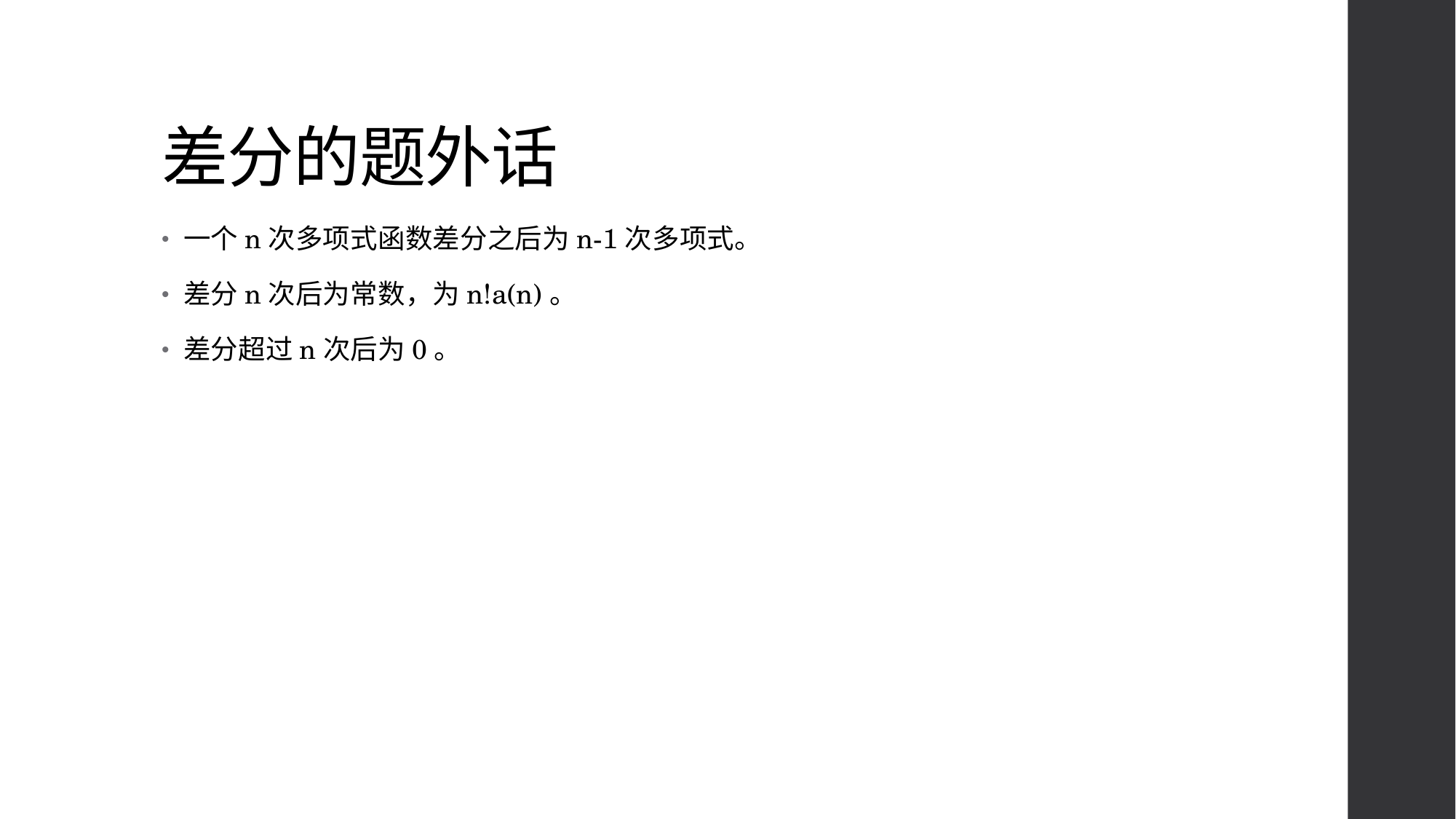

# 差分的题外话
一个n次多项式函数差分之后为n-1次多项式。
差分n次后为常数，为n!a(n)。
差分超过n次后为0。